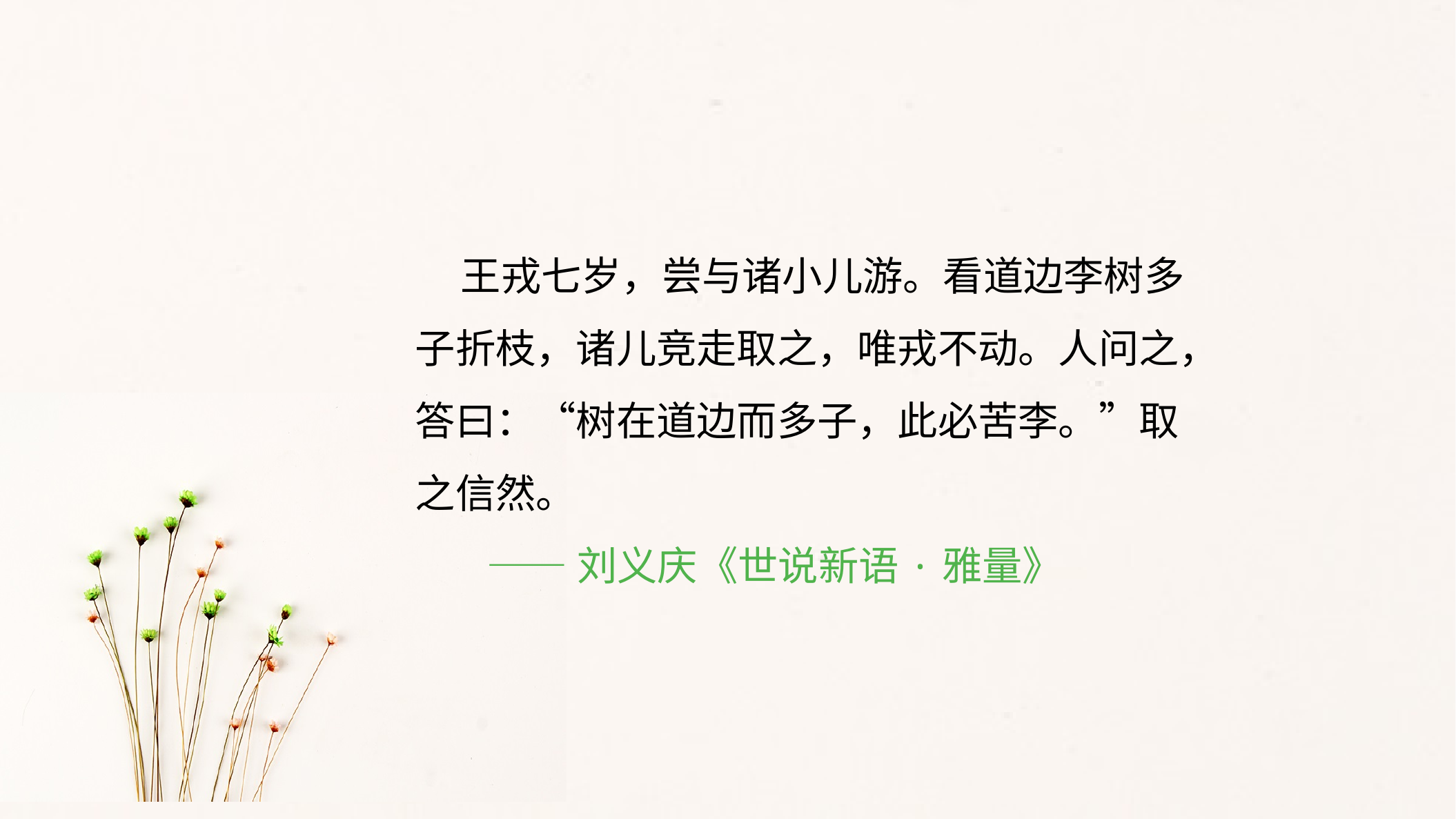

王戎七岁，尝与诸小儿游。看道边李树多子折枝，诸儿竞走取之，唯戎不动。人问之，答曰：“树在道边而多子，此必苦李。”取之信然。
        ——刘义庆《世说新语·雅量》